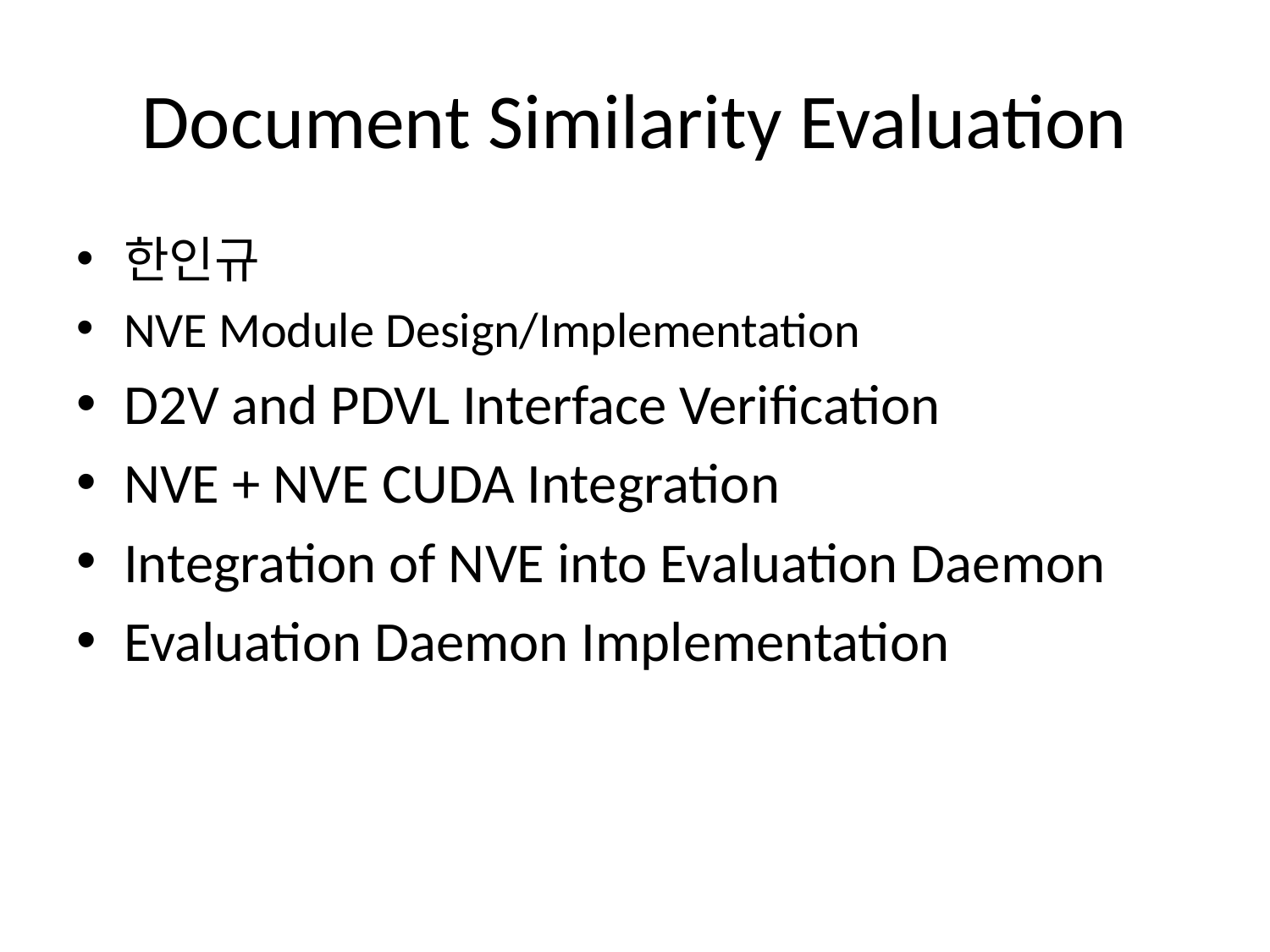

# Document Similarity Evaluation
한인규
NVE Module Design/Implementation
D2V and PDVL Interface Verification
NVE + NVE CUDA Integration
Integration of NVE into Evaluation Daemon
Evaluation Daemon Implementation